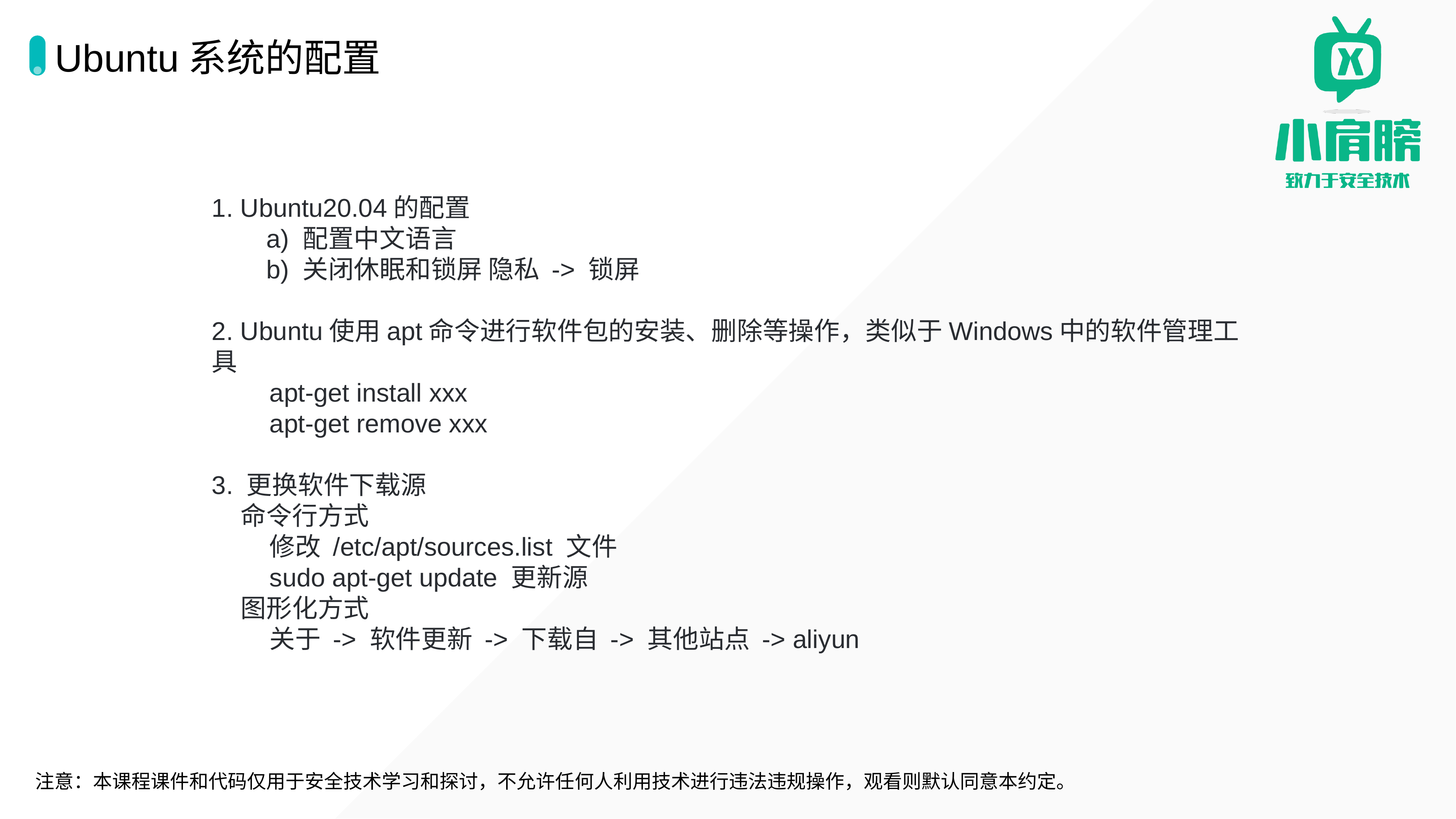

# Ubuntu系统的配置
1. Ubuntu20.04的配置
a) 配置中文语言
b) 关闭休眠和锁屏 隐私 -> 锁屏

2. Ubuntu使用apt命令进行软件包的安装、删除等操作，类似于Windows中的软件管理工具
apt-get install xxx
apt-get remove xxx

3. 更换软件下载源
命令行方式
修改 /etc/apt/sources.list 文件
sudo apt-get update 更新源
图形化方式
关于 -> 软件更新 -> 下载自 -> 其他站点 -> aliyun